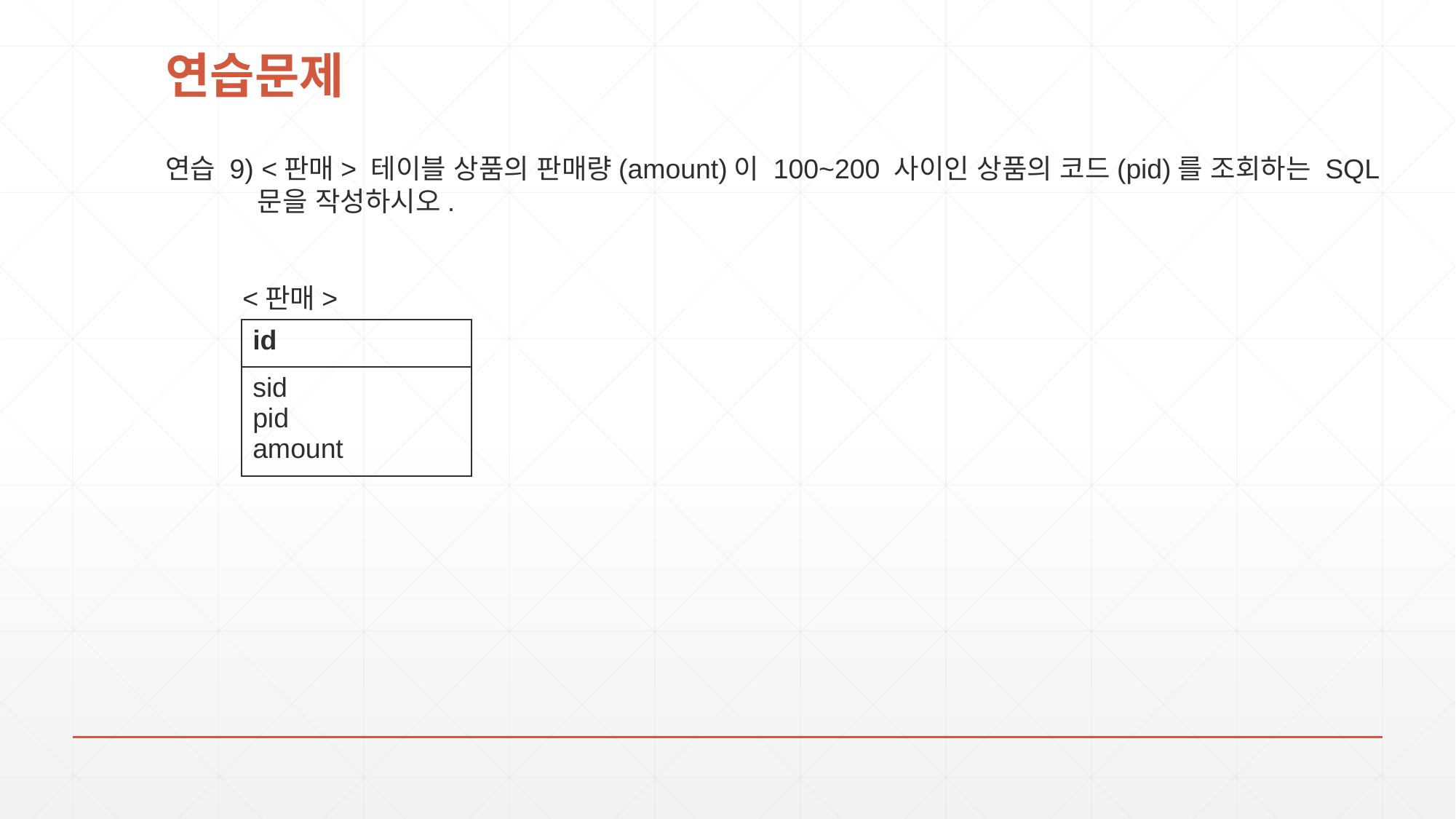

# 연습문제
연습 9) <판매> 테이블 상품의 판매량(amount)이 100~200 사이인 상품의 코드(pid)를 조회하는 SQL문을 작성하시오.

<판매>
| id |
| --- |
| sid pid amount |